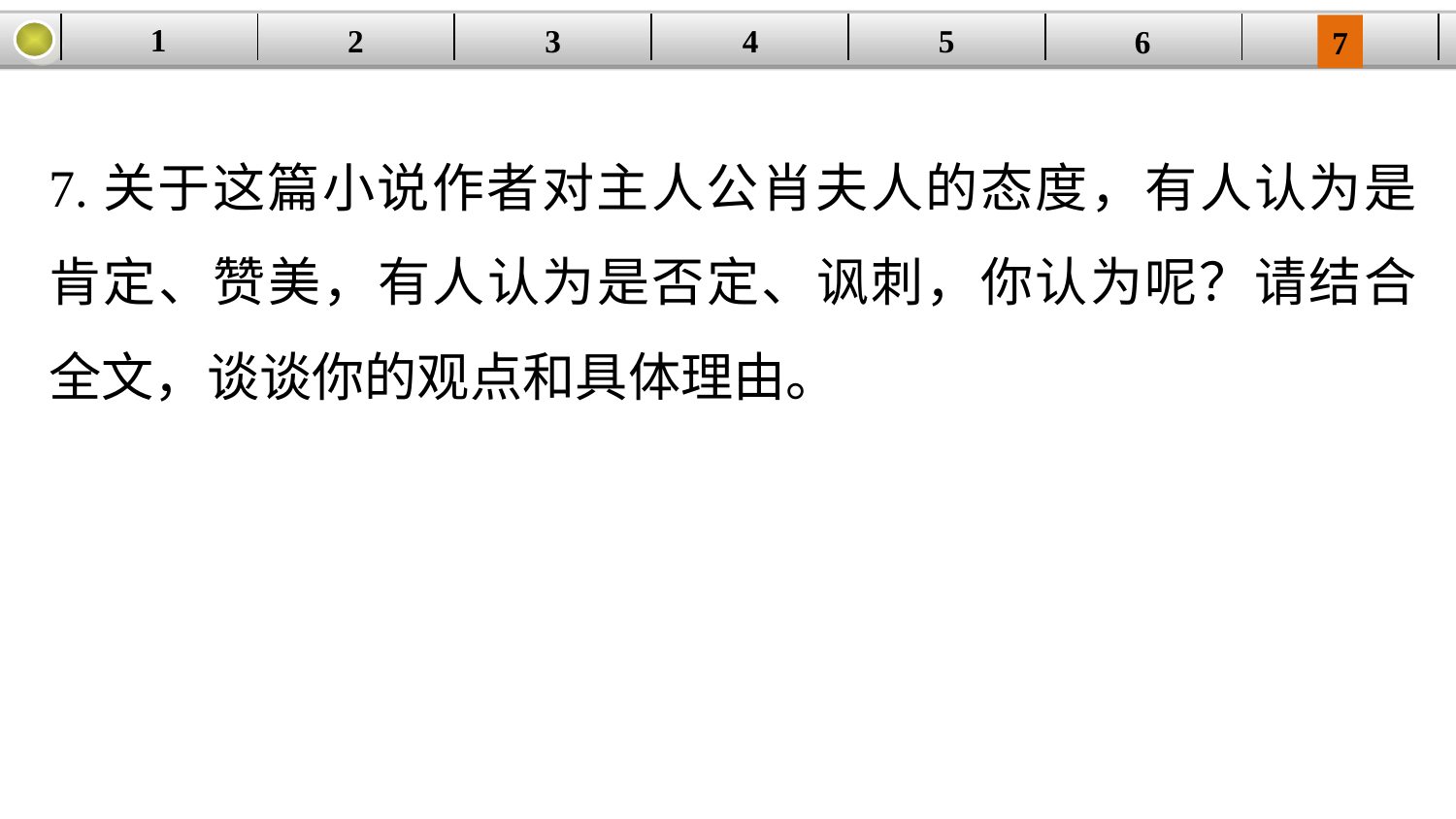

1
5
3
2
|  |  |  |  |  |  |  |
| --- | --- | --- | --- | --- | --- | --- |
4
6
7

7.关于这篇小说作者对主人公肖夫人的态度，有人认为是肯定、赞美，有人认为是否定、讽刺，你认为呢？请结合全文，谈谈你的观点和具体理由。